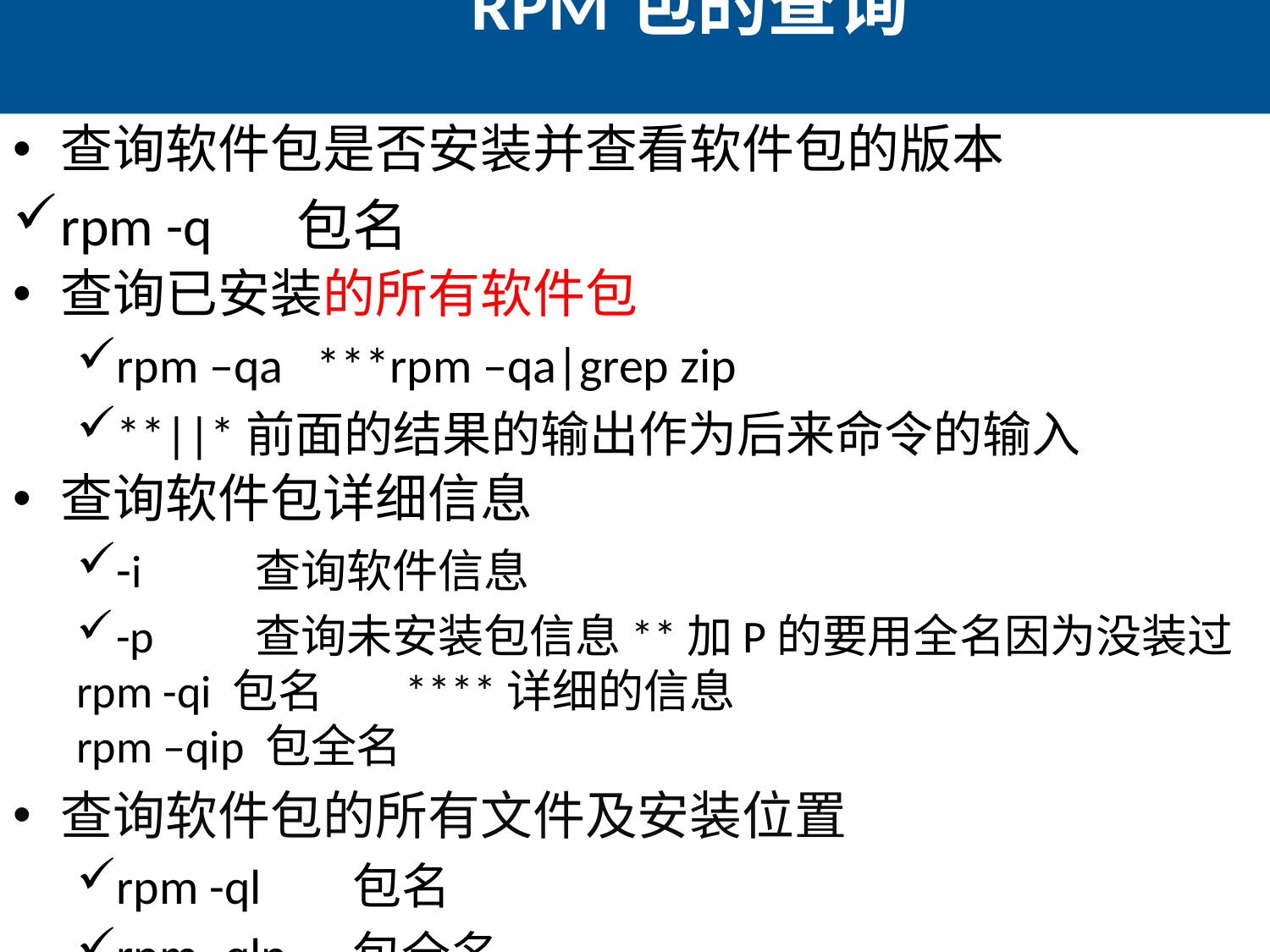

# RPM包的查询
查询软件包是否安装并查看软件包的版本
rpm -q 	包名
查询已安装的所有软件包
rpm –qa   ***rpm –qa|grep zip
**||*前面的结果的输出作为后来命令的输入
查询软件包详细信息
-i	 查询软件信息
-p	 查询未安装包信息**加P的要用全名因为没装过
rpm -qi 包名       ****详细的信息
rpm –qip 包全名
查询软件包的所有文件及安装位置
rpm -ql  	包名
rpm -qlp 	包全名